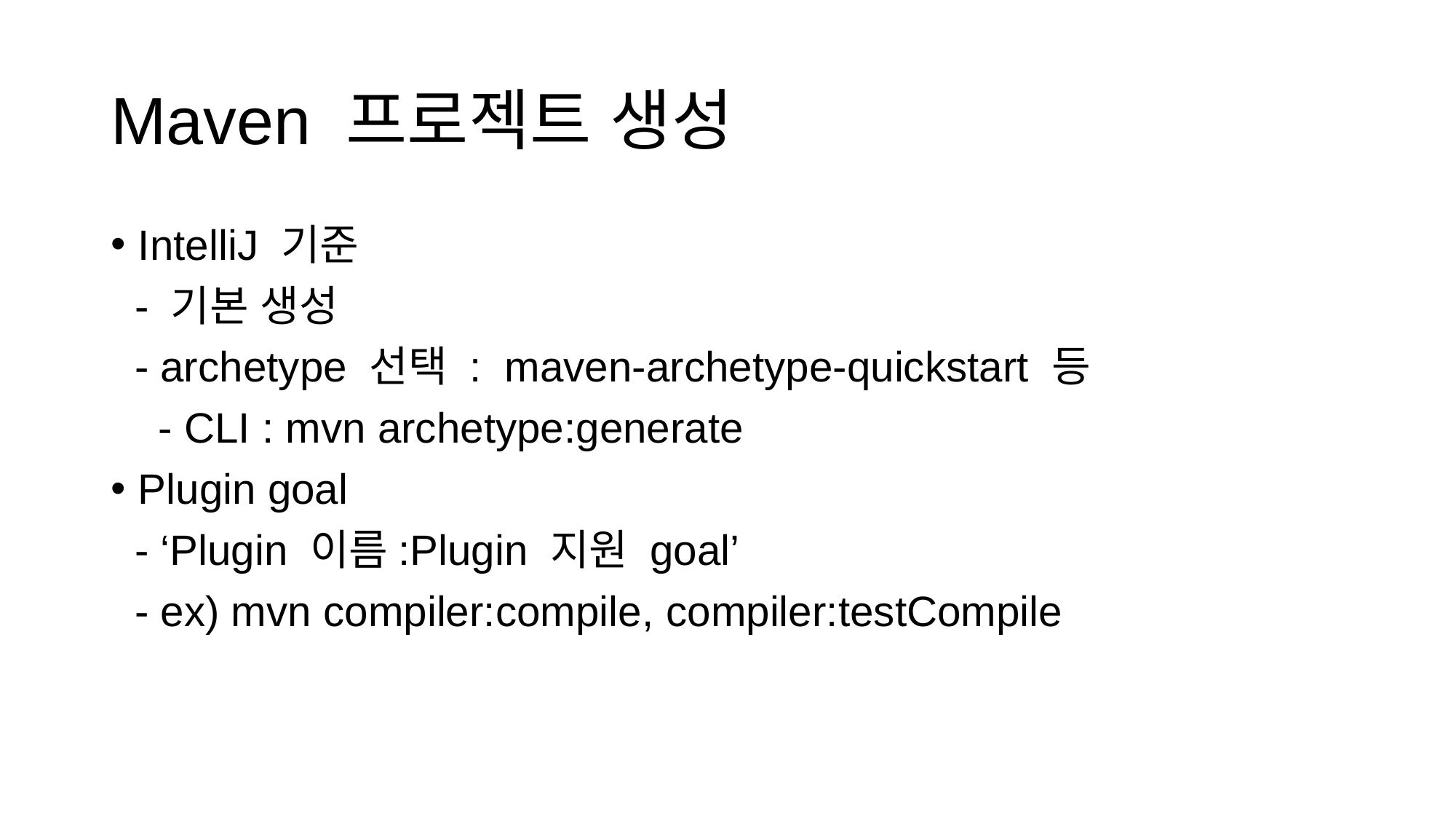

# Maven 프로젝트 생성
IntelliJ 기준
  - 기본 생성
  - archetype 선택 :  maven-archetype-quickstart 등
    - CLI : mvn archetype:generate
Plugin goal
  - ‘Plugin 이름:Plugin 지원 goal’
  - ex) mvn compiler:compile, compiler:testCompile